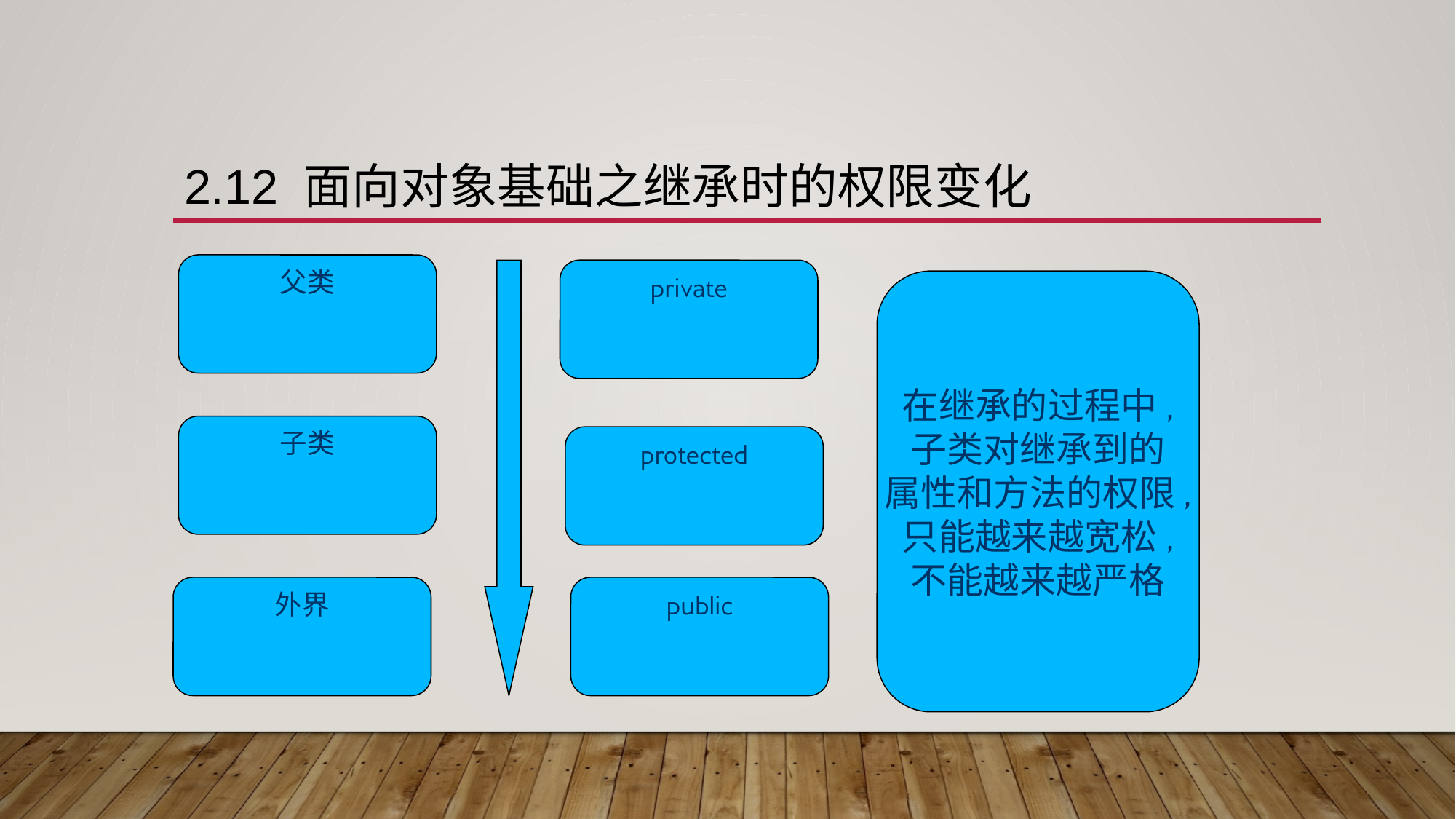

# 2.12 面向对象基础之继承时的权限变化
父类

private

在继承的过程中,
子类对继承到的
属性和方法的权限,
只能越来越宽松,
不能越来越严格
子类

protected

外界

public